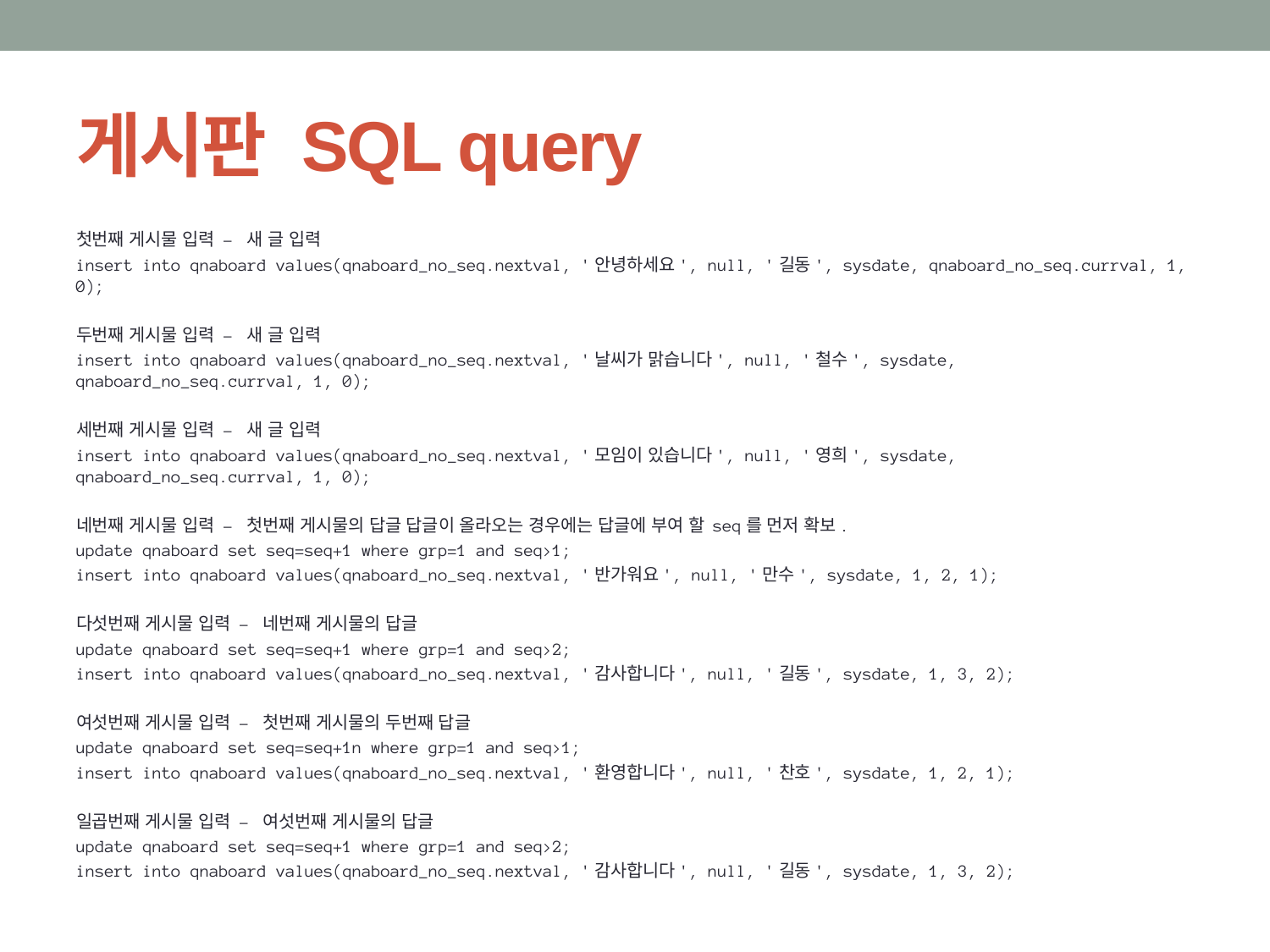

# 게시판 SQL query
첫번째 게시물 입력 - 새 글 입력
insert into qnaboard values(qnaboard_no_seq.nextval, '안녕하세요', null, '길동', sysdate, qnaboard_no_seq.currval, 1, 0);

두번째 게시물 입력 - 새 글 입력
insert into qnaboard values(qnaboard_no_seq.nextval, '날씨가 맑습니다', null, '철수', sysdate, qnaboard_no_seq.currval, 1, 0);

세번째 게시물 입력 - 새 글 입력
insert into qnaboard values(qnaboard_no_seq.nextval, '모임이 있습니다', null, '영희', sysdate, qnaboard_no_seq.currval, 1, 0);

네번째 게시물 입력 - 첫번째 게시물의 답글 답글이 올라오는 경우에는 답글에 부여 할 seq를 먼저 확보.
update qnaboard set seq=seq+1 where grp=1 and seq>1;
insert into qnaboard values(qnaboard_no_seq.nextval, '반가워요', null, '만수', sysdate, 1, 2, 1);

다섯번째 게시물 입력 - 네번째 게시물의 답글
update qnaboard set seq=seq+1 where grp=1 and seq>2;
insert into qnaboard values(qnaboard_no_seq.nextval, '감사합니다', null, '길동', sysdate, 1, 3, 2);

여섯번째 게시물 입력 - 첫번째 게시물의 두번째 답글
update qnaboard set seq=seq+1n where grp=1 and seq>1;
insert into qnaboard values(qnaboard_no_seq.nextval, '환영합니다', null, '찬호', sysdate, 1, 2, 1);

일곱번째 게시물 입력 - 여섯번째 게시물의 답글
update qnaboard set seq=seq+1 where grp=1 and seq>2;
insert into qnaboard values(qnaboard_no_seq.nextval, '감사합니다', null, '길동', sysdate, 1, 3, 2);